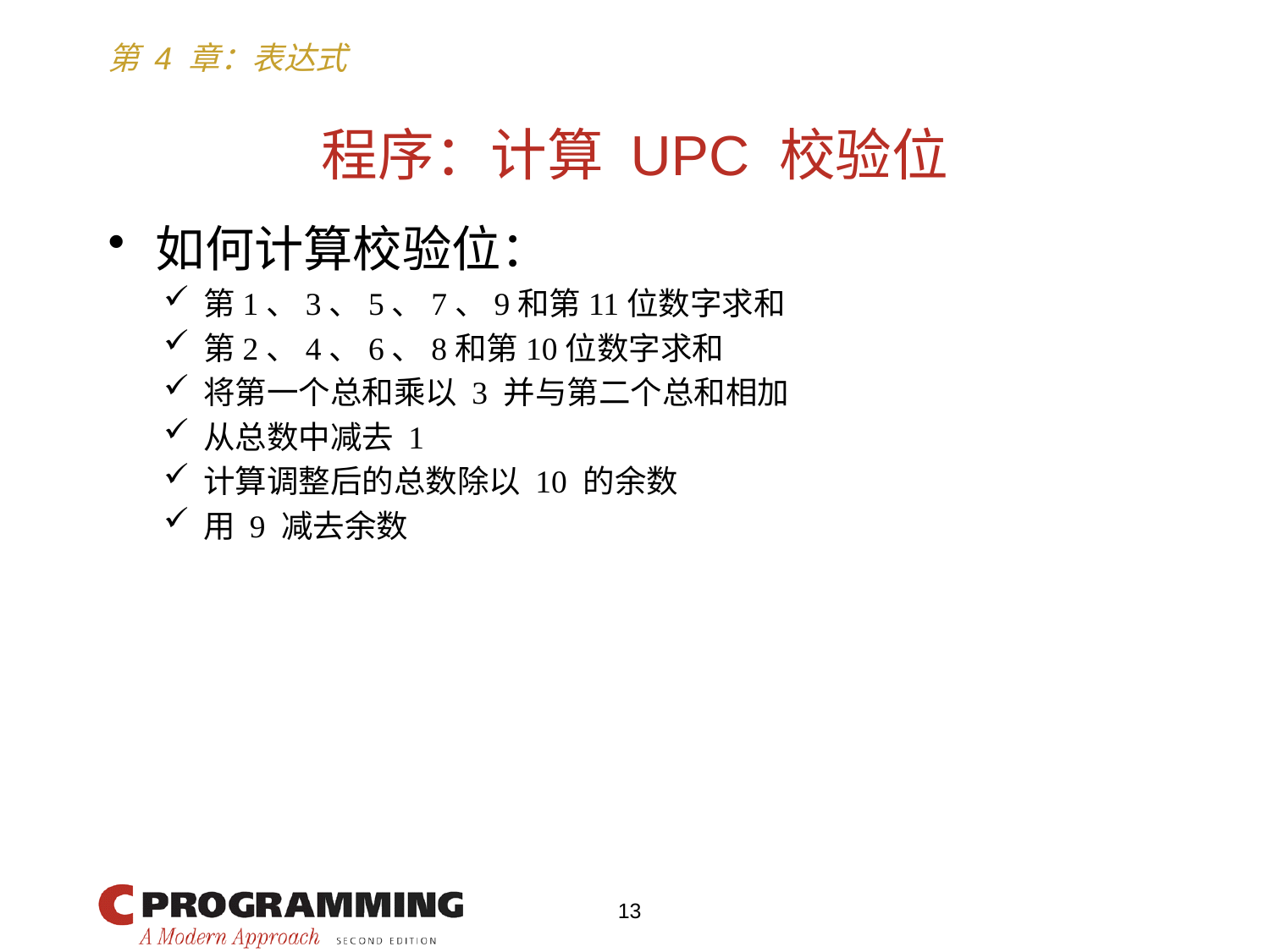

# 程序：计算 UPC 校验位
如何计算校验位：
第1、3、5、7、9和第11位数字求和
第2、4、6、8和第10位数字求和
将第一个总和乘以 3 并与第二个总和相加
从总数中减去 1
计算调整后的总数除以 10 的余数
用 9 减去余数

13